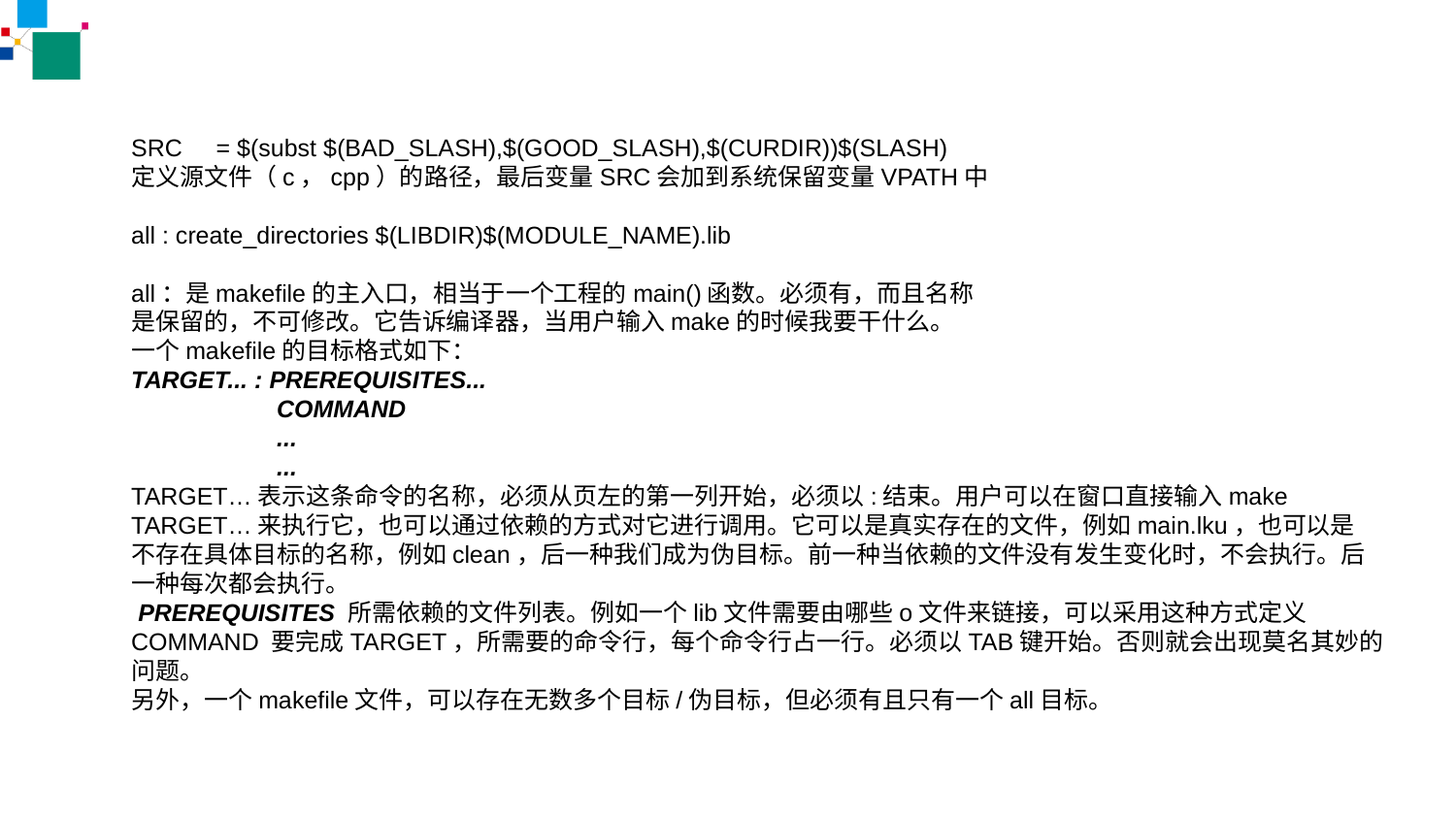

SRC     = $(subst $(BAD_SLASH),$(GOOD_SLASH),$(CURDIR))$(SLASH)
定义源文件（c，cpp）的路径，最后变量SRC会加到系统保留变量VPATH中

all : create_directories $(LIBDIR)$(MODULE_NAME).lib

all：是makefile的主入口，相当于一个工程的main()函数。必须有，而且名称
是保留的，不可修改。它告诉编译器，当用户输入make的时候我要干什么。
一个makefile的目标格式如下：
TARGET... : PREREQUISITES...
	COMMAND
	...
	...
TARGET…表示这条命令的名称，必须从页左的第一列开始，必须以:结束。用户可以在窗口直接输入make
TARGET…来执行它，也可以通过依赖的方式对它进行调用。它可以是真实存在的文件，例如main.lku，也可以是
不存在具体目标的名称，例如clean，后一种我们成为伪目标。前一种当依赖的文件没有发生变化时，不会执行。后
一种每次都会执行。
 PREREQUISITES 所需依赖的文件列表。例如一个lib文件需要由哪些o文件来链接，可以采用这种方式定义
COMMAND 要完成TARGET，所需要的命令行，每个命令行占一行。必须以TAB键开始。否则就会出现莫名其妙的
问题。
另外，一个makefile文件，可以存在无数多个目标/伪目标，但必须有且只有一个all目标。